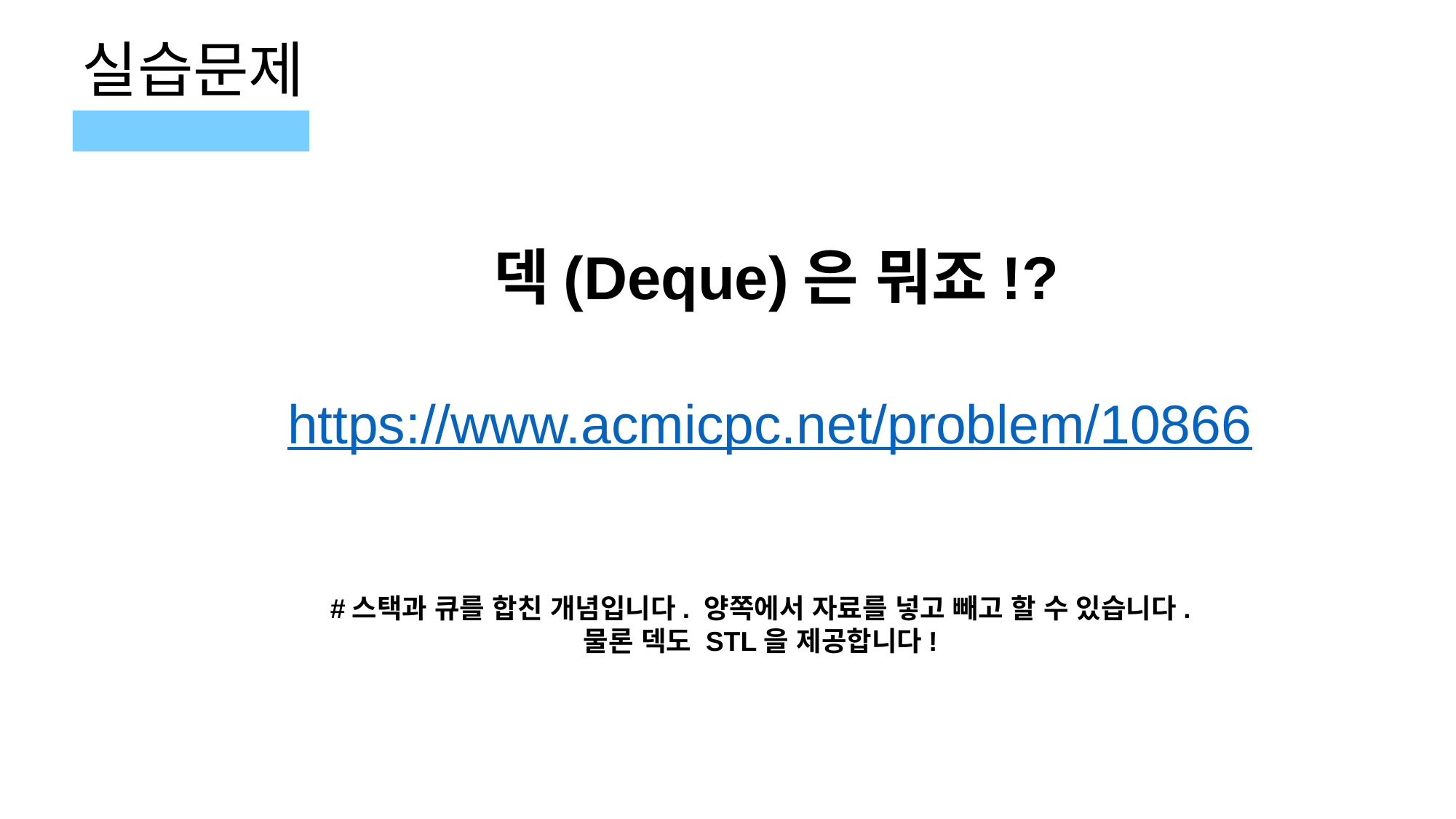

실습문제

덱(Deque)은 뭐죠!?
https://www.acmicpc.net/problem/10866

#스택과 큐를 합친 개념입니다. 양쪽에서 자료를 넣고 빼고 할 수 있습니다.
물론 덱도 STL을 제공합니다!